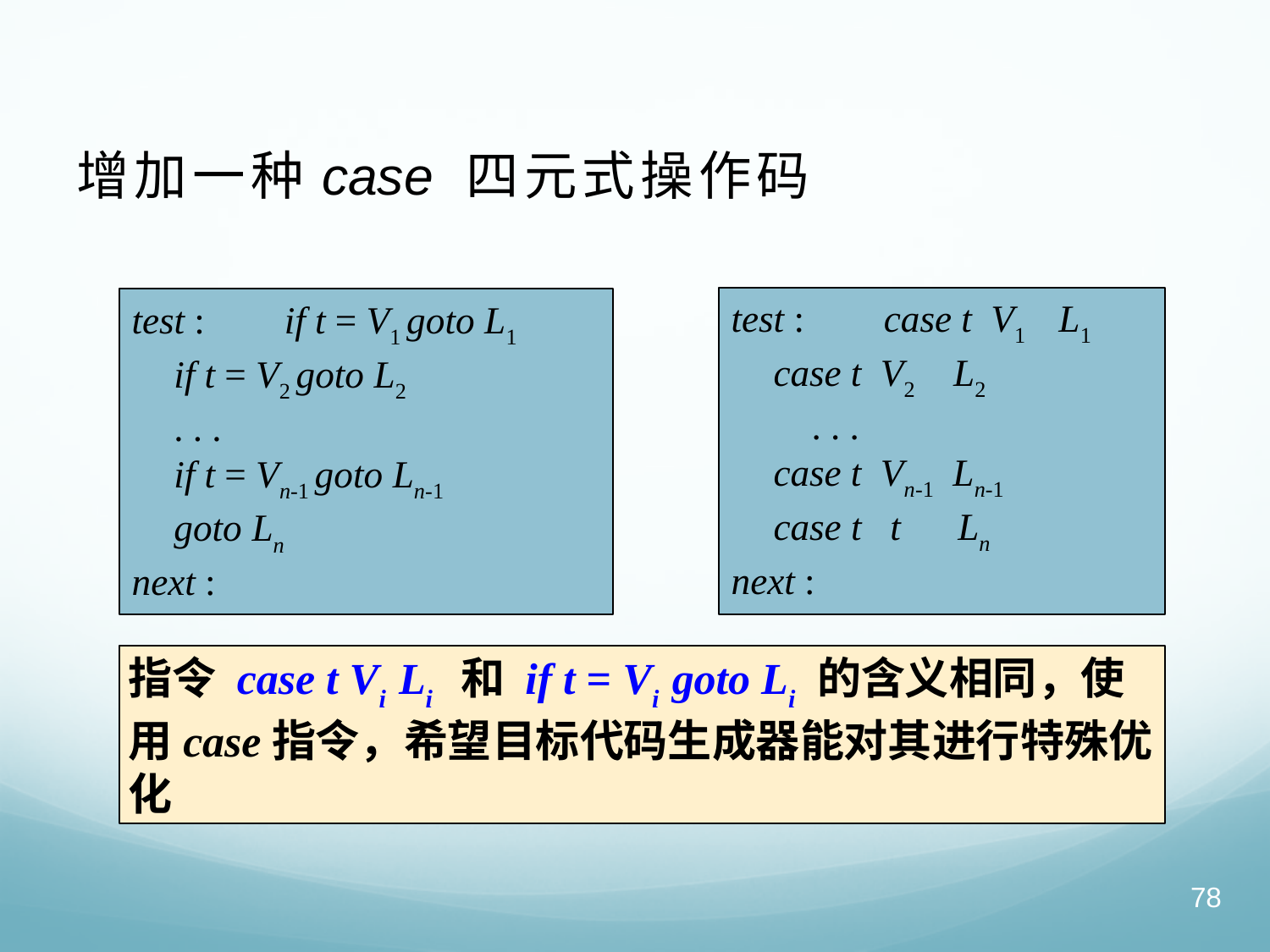

# 增加一种case 四元式操作码
test :	case t  V1      L1
		case t  V2    L2
		    . . .
		case t  Vn-1  Ln-1
		case t   t      Ln
next :
test : 	if t = V1 goto L1
		if t = V2 goto L2
		. . .
		if t = Vn-1 goto Ln-1
		goto Ln
next :
指令 case t Vi  Li  和 if t = Vi  goto Li 的含义相同，使用case指令，希望目标代码生成器能对其进行特殊优化
78